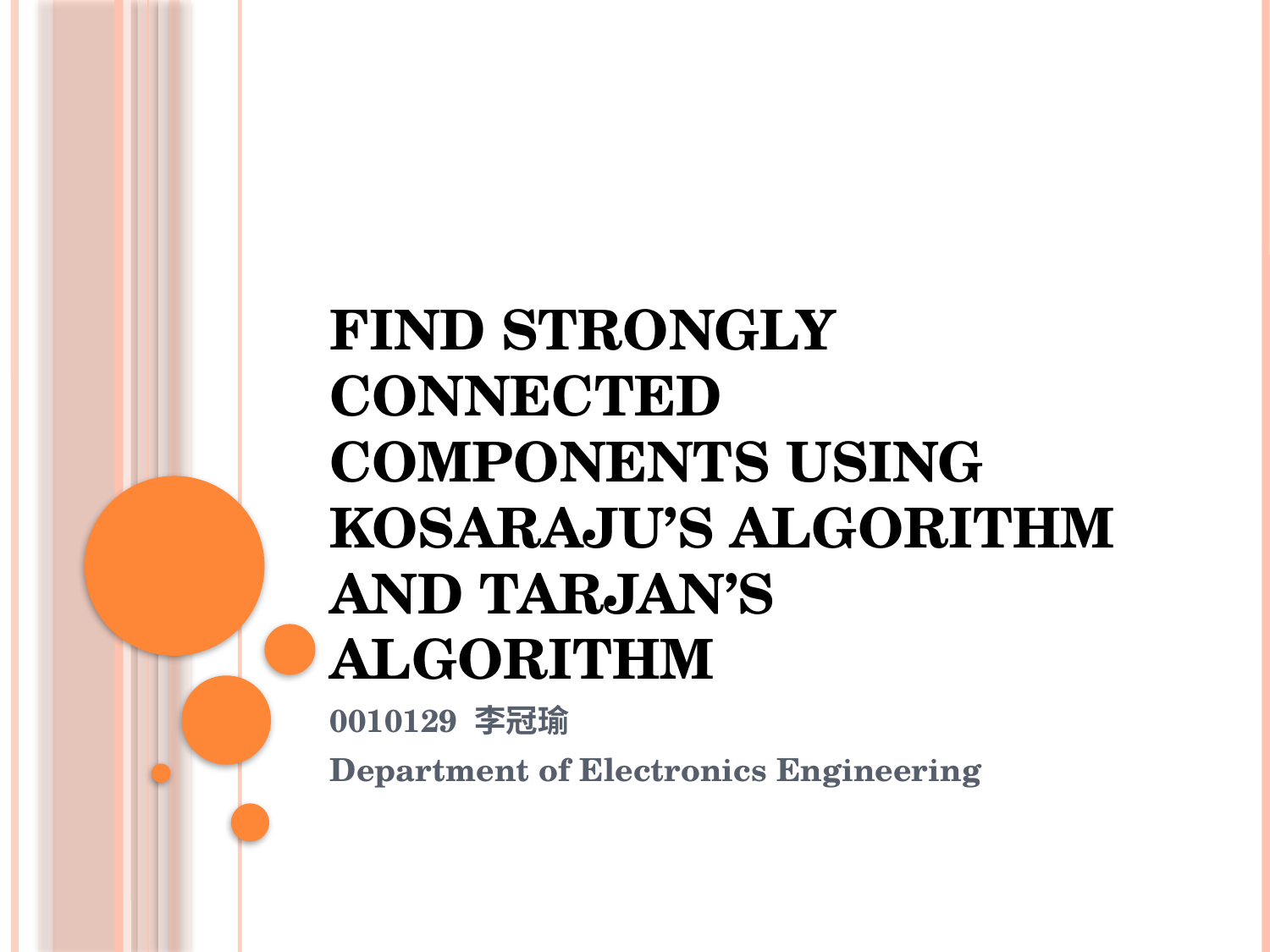

# Find Strongly Connected Components Using Kosaraju’s Algorithm And Tarjan’s Algorithm
0010129 李冠瑜
Department of Electronics Engineering